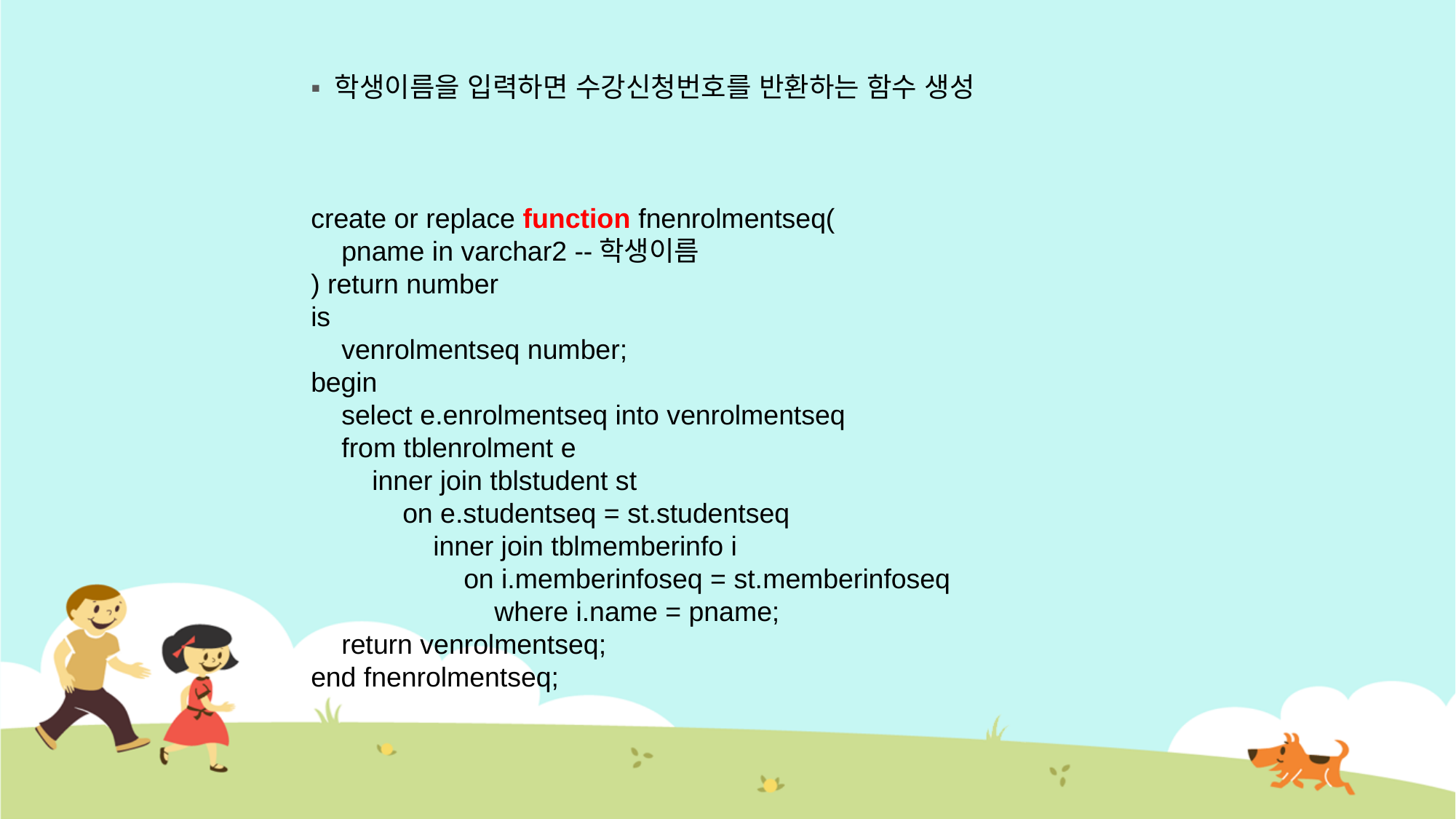

▪ 학생이름을 입력하면 수강신청번호를 반환하는 함수 생성

create or replace function fnenrolmentseq(
    pname in varchar2 --학생이름
) return number
is
    venrolmentseq number;
begin
    select e.enrolmentseq into venrolmentseq
    from tblenrolment e
        inner join tblstudent st
            on e.studentseq = st.studentseq
                inner join tblmemberinfo i
                    on i.memberinfoseq = st.memberinfoseq
                        where i.name = pname;
    return venrolmentseq;
end fnenrolmentseq;